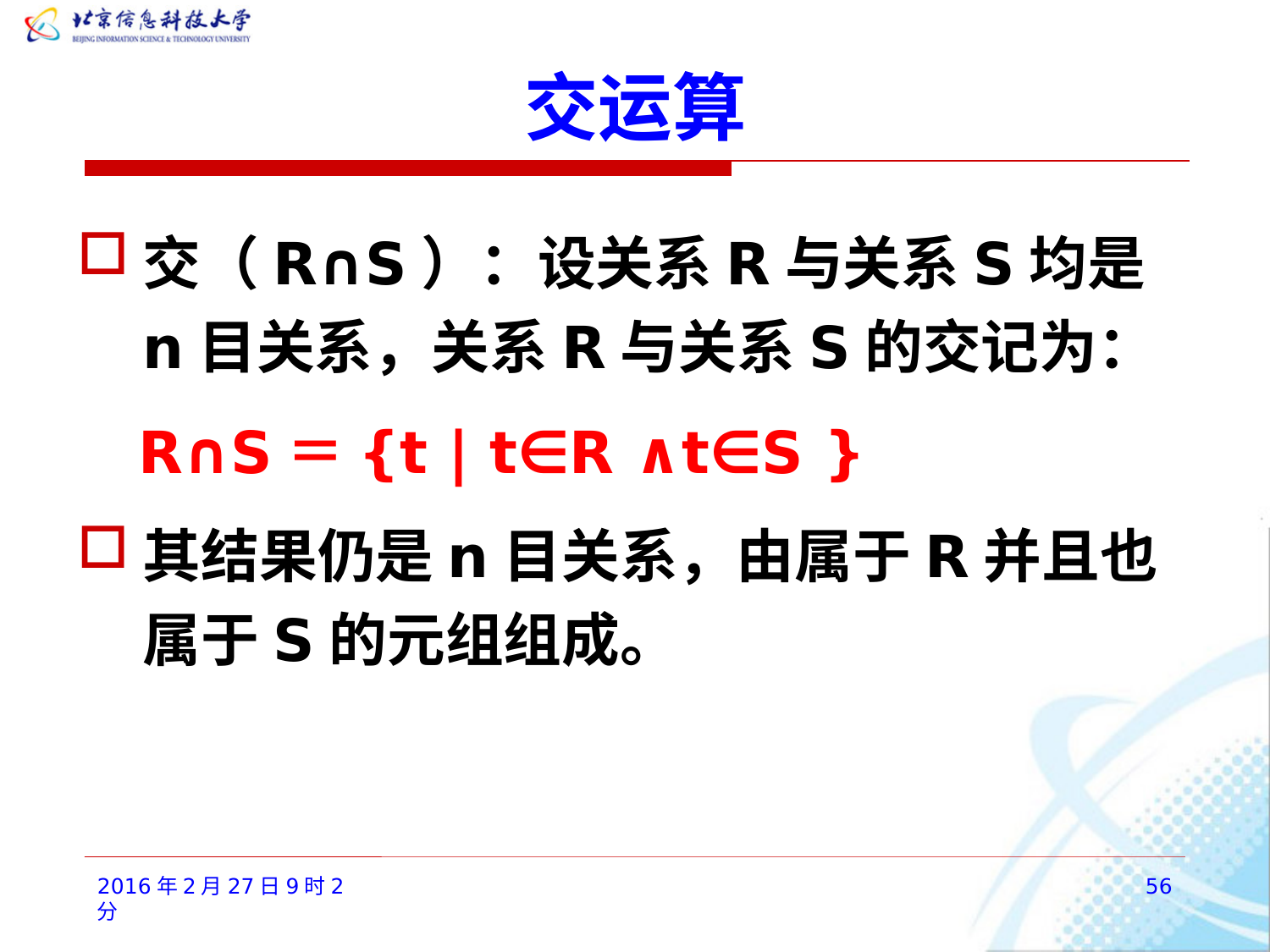

# 交运算
交（R∩S）：设关系R与关系S均是n目关系，关系R与关系S的交记为：
   R∩S＝{t | t∈R ∧t∈S }
其结果仍是n目关系，由属于R并且也属于S的元组组成。
2016年2月27日9时2分
56